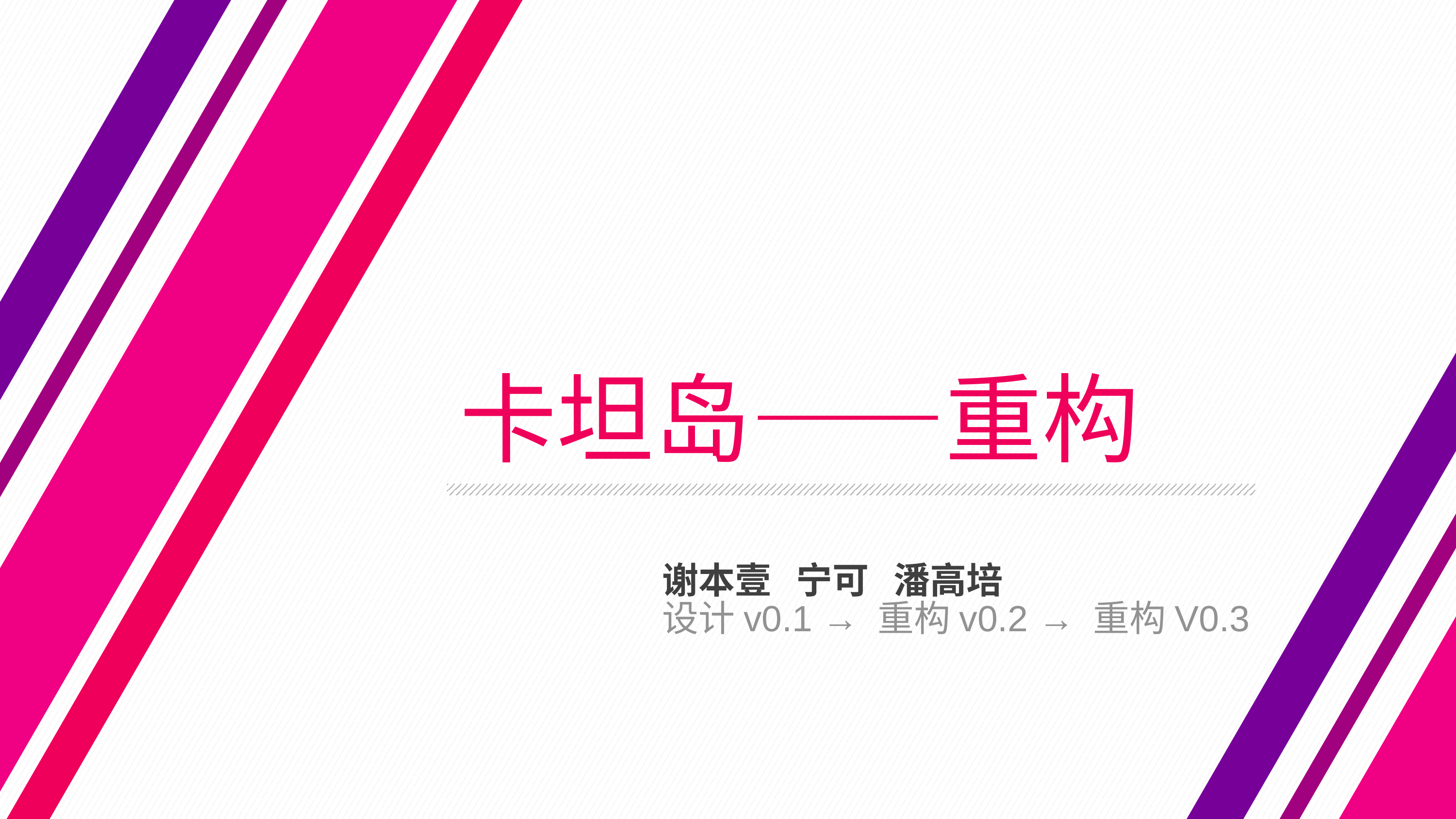

# 卡坦岛——重构
谢本壹   宁可   潘高培
设计v0.1 → 重构v0.2 → 重构V0.3